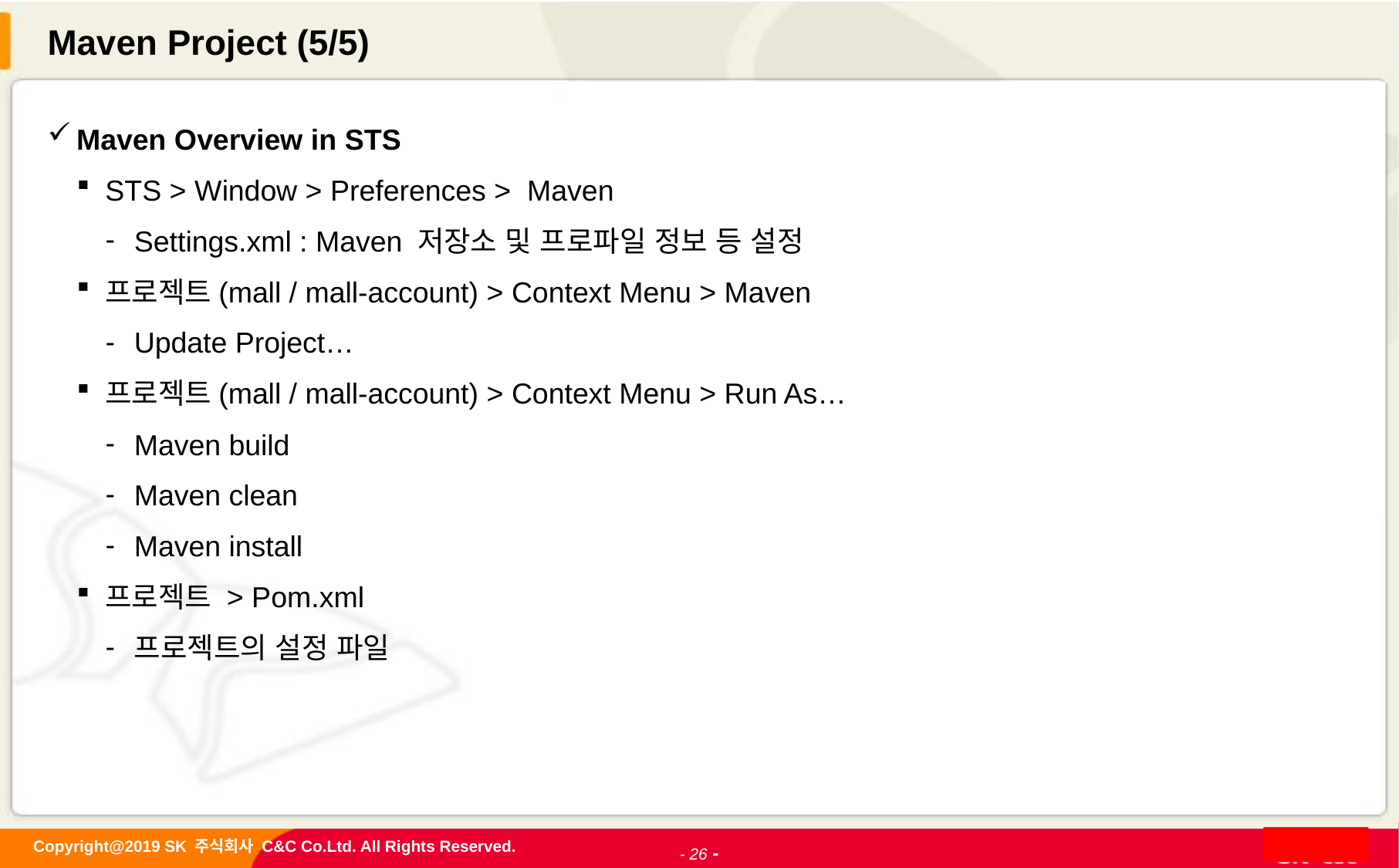

# Maven Project (5/5)
Maven Overview in STS
STS > Window > Preferences >  Maven
Settings.xml : Maven 저장소 및 프로파일 정보 등 설정
프로젝트(mall / mall-account) > Context Menu > Maven
Update Project…
프로젝트(mall / mall-account) > Context Menu > Run As…
Maven build
Maven clean
Maven install
프로젝트 > Pom.xml
프로젝트의 설정 파일